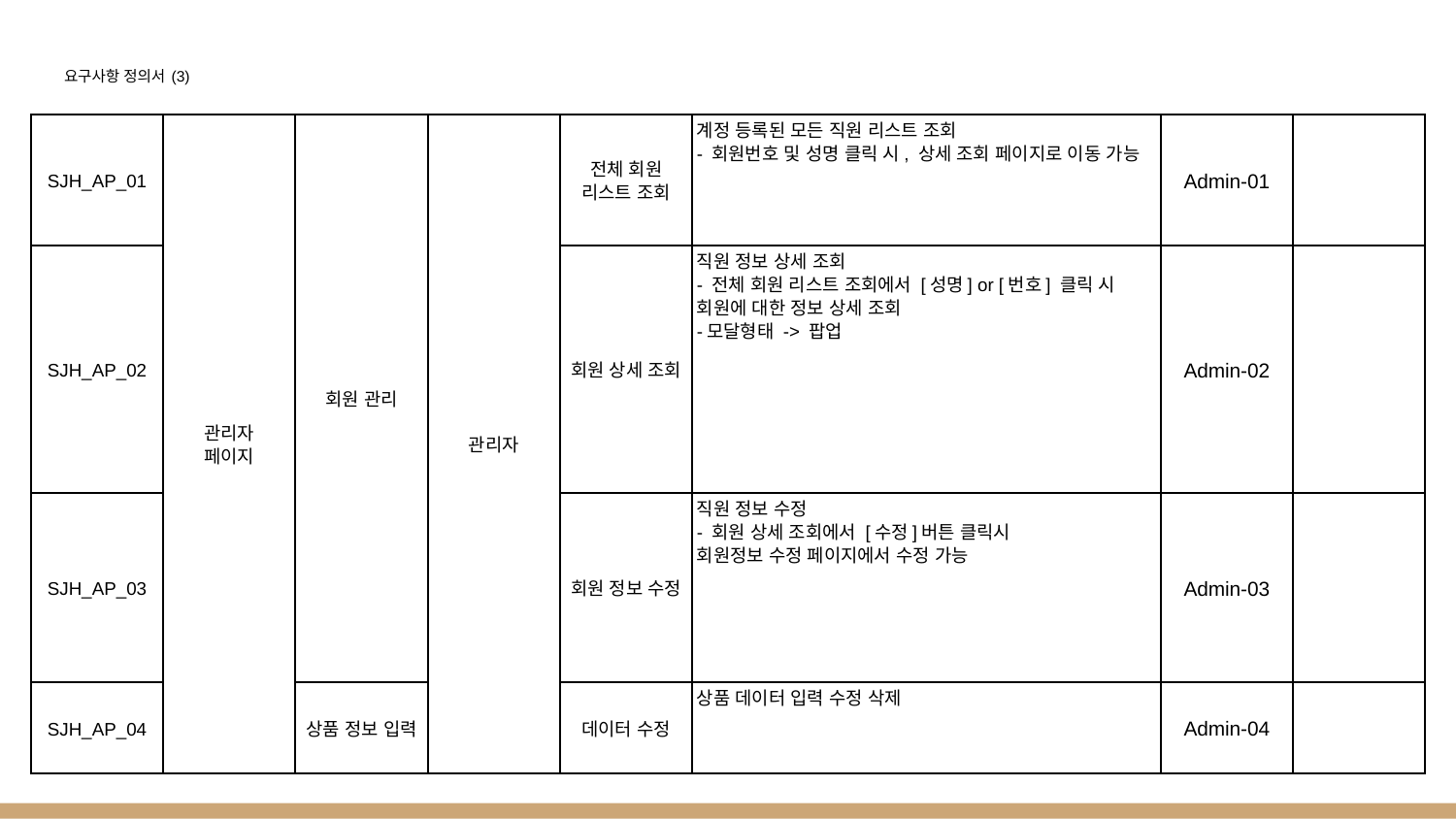

# 요구사항 정의서 (3)
| SJH\_AP\_01 | 관리자 페이지 | 회원 관리 | 관리자 | 전체 회원 리스트 조회 | 계정 등록된 모든 직원 리스트 조회 - 회원번호 및 성명 클릭 시, 상세 조회 페이지로 이동 가능 | Admin-01 |  |
| --- | --- | --- | --- | --- | --- | --- | --- |
| SJH\_AP\_02 |  |  |  | 회원 상세 조회 | 직원 정보 상세 조회 - 전체 회원 리스트 조회에서 [성명] or [번호] 클릭 시 회원에 대한 정보 상세 조회 -모달형태 -> 팝업 | Admin-02 |  |
| SJH\_AP\_03 |  |  |  | 회원 정보 수정 | 직원 정보 수정 - 회원 상세 조회에서 [수정]버튼 클릭시 회원정보 수정 페이지에서 수정 가능 | Admin-03 |  |
| SJH\_AP\_04 |  | 상품 정보 입력 |  | 데이터 수정 | 상품 데이터 입력 수정 삭제 | Admin-04 |  |